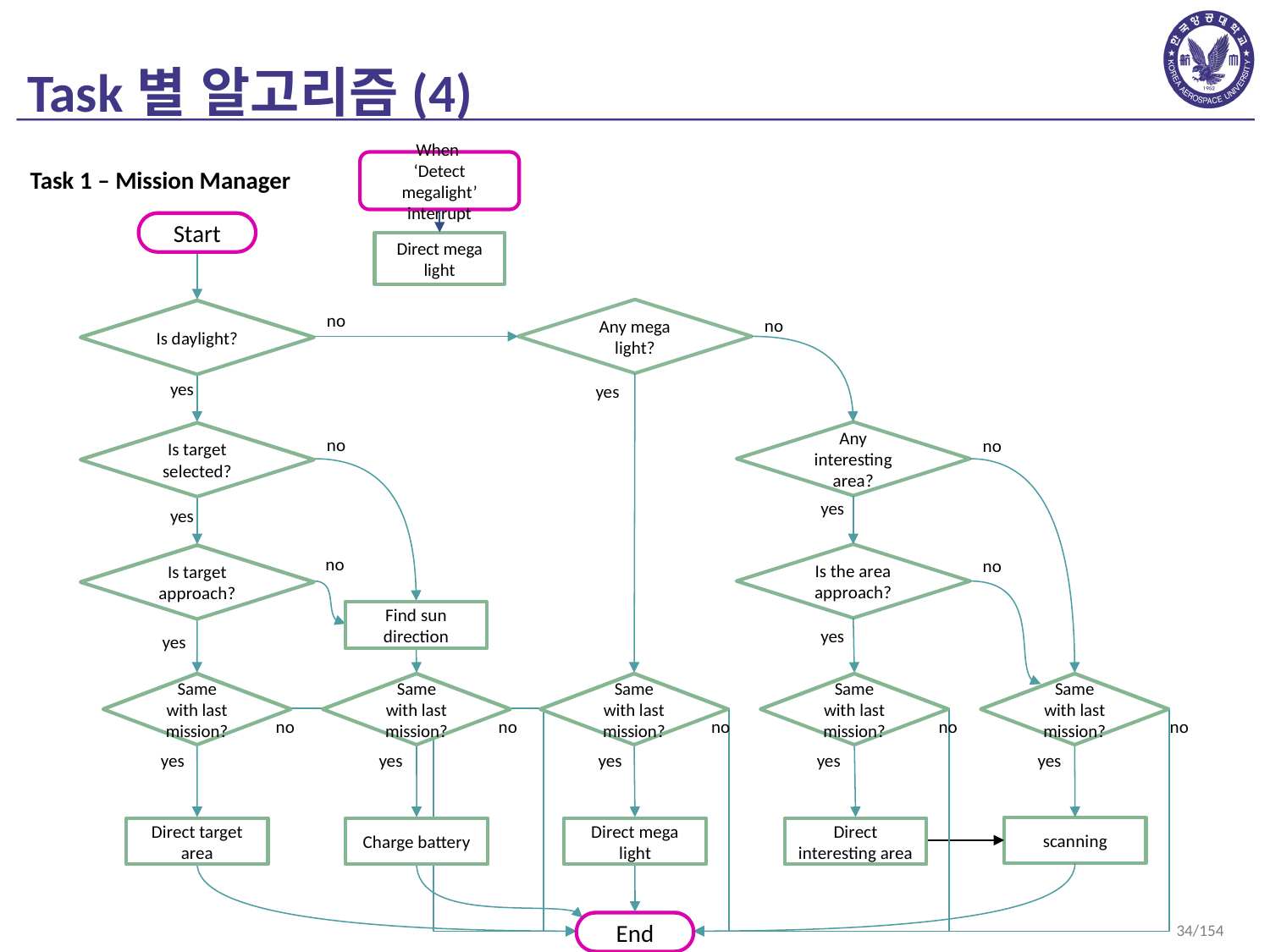

# Task별 알고리즘(4)
When
‘Detect megalight’ interrupt
Task 1 – Mission Manager
Start
Start
Direct mega light
Is daylight?
Any mega light?
Is daylight?
no
no
yes
yes
Is target selected?
Any interesting area?
Is target selected?
no
no
yes
yes
Is target approach?
Is the area approach?
Is target approach?
no
no
Find sun direction
Find sun direction
yes
yes
Same with last mission?
Same with last mission?
Same with last mission?
Same with last mission?
Same with last mission?
Same with last mission?
Same with last mission?
Same with last mission?
Same with last mission?
Same with last mission?
no
no
no
no
no
yes
yes
yes
yes
yes
Direct target area
Charge battery
Direct mega light
Direct interesting area
scanning
Direct target area
Charge battery
Direct mega light
Direct interesting area
End
End